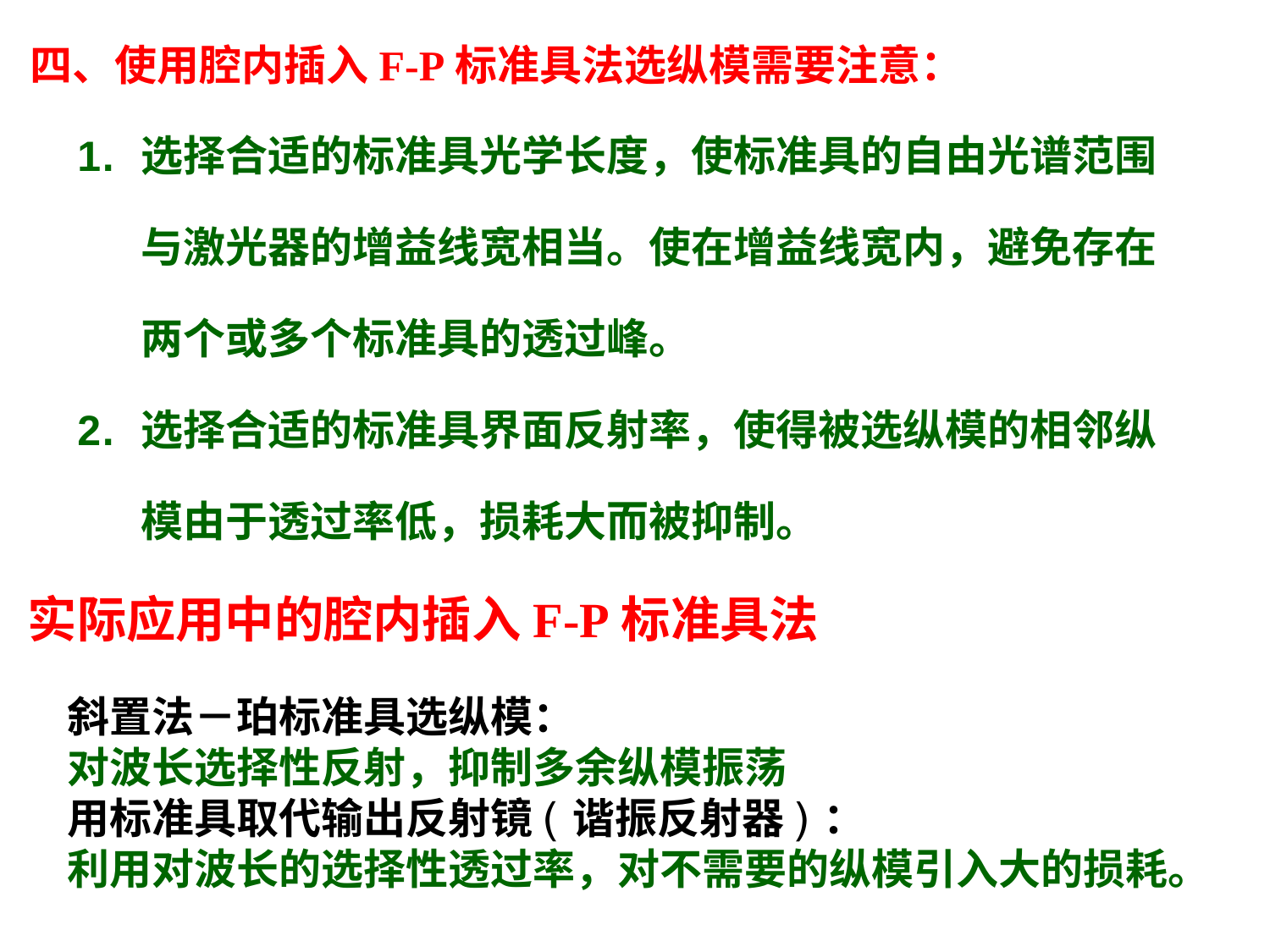

四、使用腔内插入F-P标准具法选纵模需要注意：
选择合适的标准具光学长度，使标准具的自由光谱范围与激光器的增益线宽相当。使在增益线宽内，避免存在两个或多个标准具的透过峰。
选择合适的标准具界面反射率，使得被选纵模的相邻纵模由于透过率低，损耗大而被抑制。
实际应用中的腔内插入F-P标准具法
斜置法－珀标准具选纵模：
对波长选择性反射，抑制多余纵模振荡
用标准具取代输出反射镜(谐振反射器)：
利用对波长的选择性透过率，对不需要的纵模引入大的损耗。